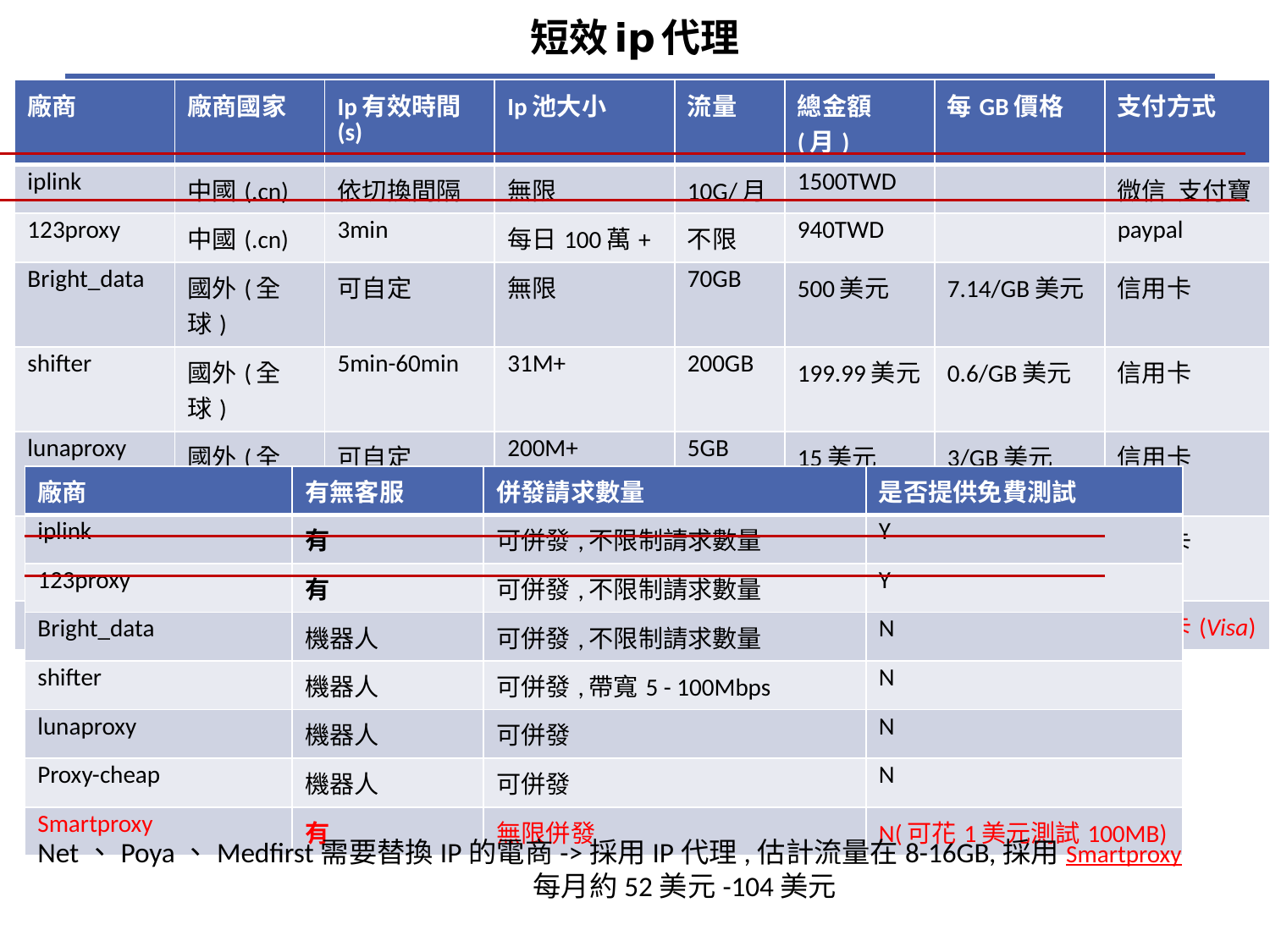

# 短效ip代理
| 廠商 | 廠商國家 | Ip有效時間(s) | Ip池大小 | 流量 | 總金額(月) | 每GB價格 | 支付方式 |
| --- | --- | --- | --- | --- | --- | --- | --- |
| iplink | 中國(.cn) | 依切換間隔 | 無限 | 10G/月 | 1500TWD |  | 微信 支付寶 |
| 123proxy | 中國(.cn) | 3min | 每日100萬+ | 不限 | 940TWD |  | paypal |
| Bright\_data | 國外(全球) | 可自定 | 無限 | 70GB | 500美元 | 7.14/GB美元 | 信用卡 |
| shifter | 國外(全球) | 5min-60min | 31M+ | 200GB | 199.99美元 | 0.6/GB美元 | 信用卡 |
| lunaproxy | 國外(全球) | 可自定 | 200M+ | 5GB | 15美元 | 3/GB美元 | 信用卡 |
| Proxy-cheap | 國外(全球) |  | 600M+ | 50GB | 200美元 | 5/GB美元 | 信用卡 |
| Smartproxy | 美國紐約 | 30min | 4000万+ | 8GB | 52美元 | 6.5/GB美元 | 信用卡(Visa) |
| 廠商 | 有無客服 | 併發請求數量 | 是否提供免費測試 |
| --- | --- | --- | --- |
| iplink | 有 | 可併發,不限制請求數量 | Y |
| 123proxy | 有 | 可併發,不限制請求數量 | Y |
| Bright\_data | 機器人 | 可併發,不限制請求數量 | N |
| shifter | 機器人 | 可併發,帶寬5 - 100Mbps | N |
| lunaproxy | 機器人 | 可併發 | N |
| Proxy-cheap | 機器人 | 可併發 | N |
| Smartproxy | 有 | 無限併發 | N(可花1美元測試100MB) |
Net、Poya、Medfirst需要替換IP的電商->採用IP代理,估計流量在8-16GB,採用Smartproxy
                                                                             每月約52美元-104美元